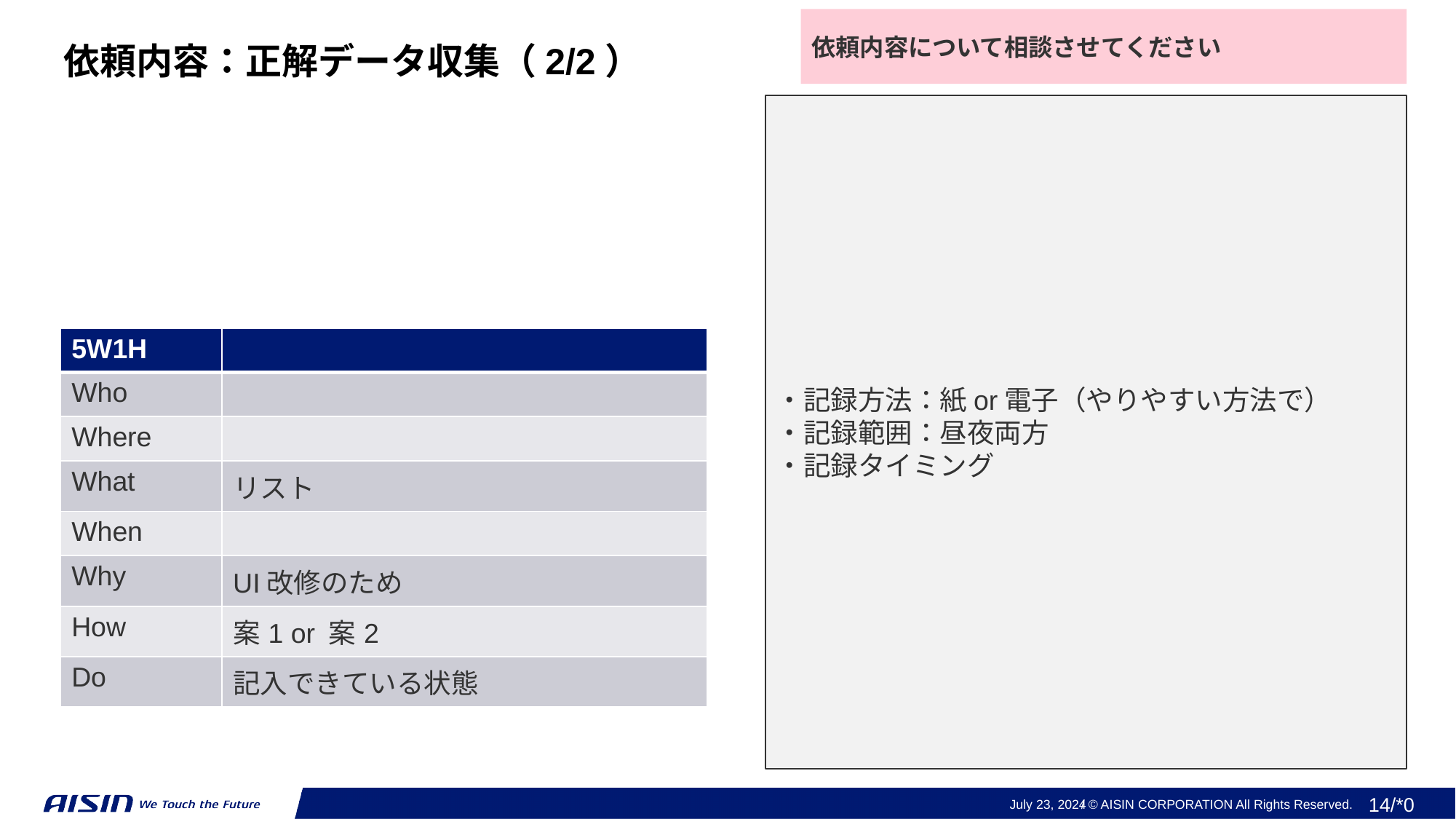

依頼内容について相談させてください
依頼内容：正解データ収集（2/2）

・記録方法：紙or電子（やりやすい方法で）
・記録範囲：昼夜両方
・記録タイミング
| 5W1H |  |
| --- | --- |
| Who |  |
| Where |  |
| What | リスト |
| When |  |
| Why | UI改修のため |
| How | 案1 or 案2 |
| Do | 記入できている状態 |
July 23, 2024